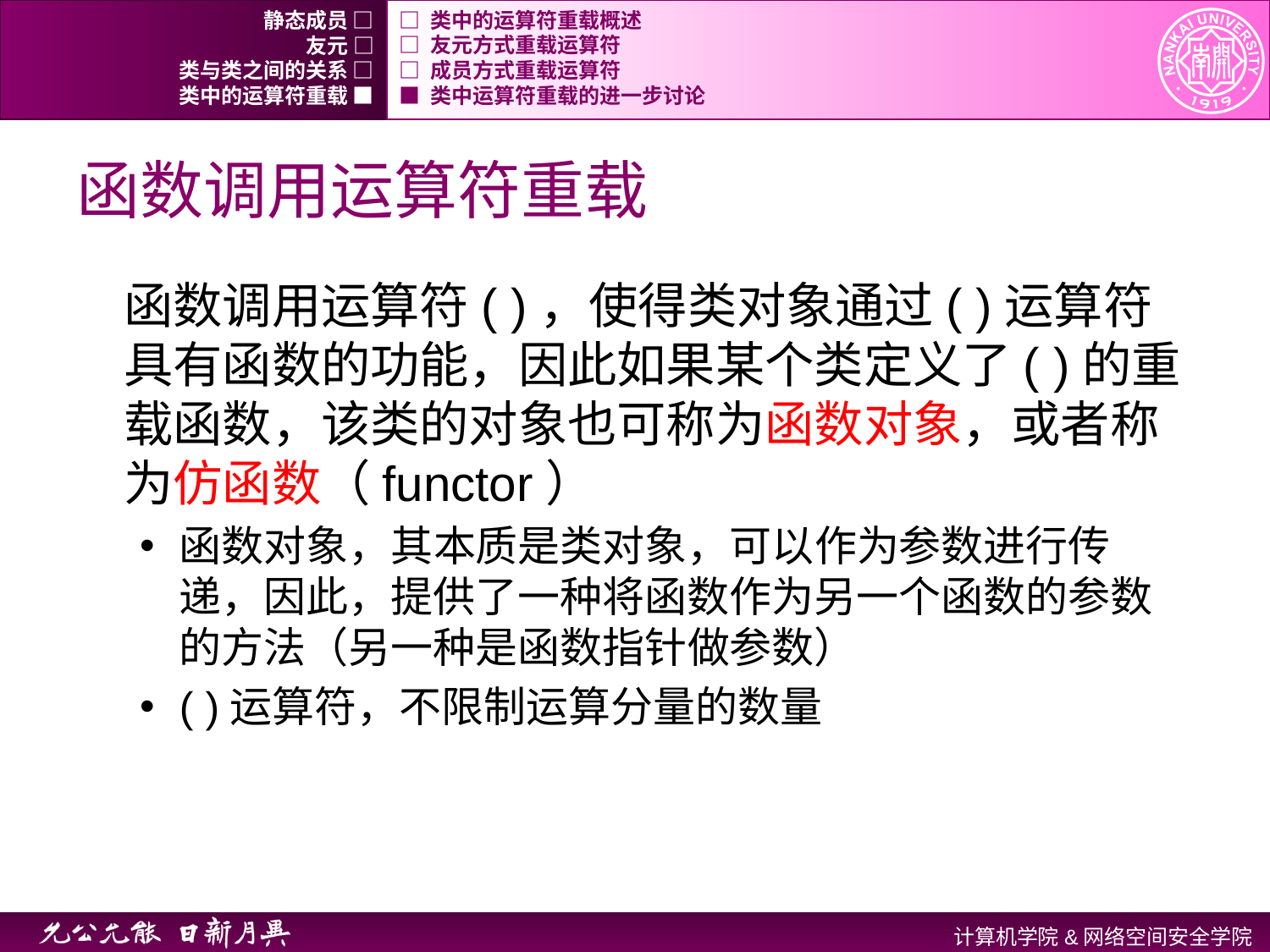

静态成员 □
□ 类中的运算符重载概述
友元 □
□ 友元方式重载运算符
类与类之间的关系 □
□ 成员方式重载运算符
类中的运算符重载 ■

■ 类中运算符重载的进一步讨论
# 函数调用运算符重载
函数调用运算符( )，使得类对象通过( )运算符具有函数的功能，因此如果某个类定义了( )的重载函数，该类的对象也可称为函数对象，或者称为仿函数（functor）
函数对象，其本质是类对象，可以作为参数进行传递，因此，提供了一种将函数作为另一个函数的参数的方法（另一种是函数指针做参数）
( )运算符，不限制运算分量的数量